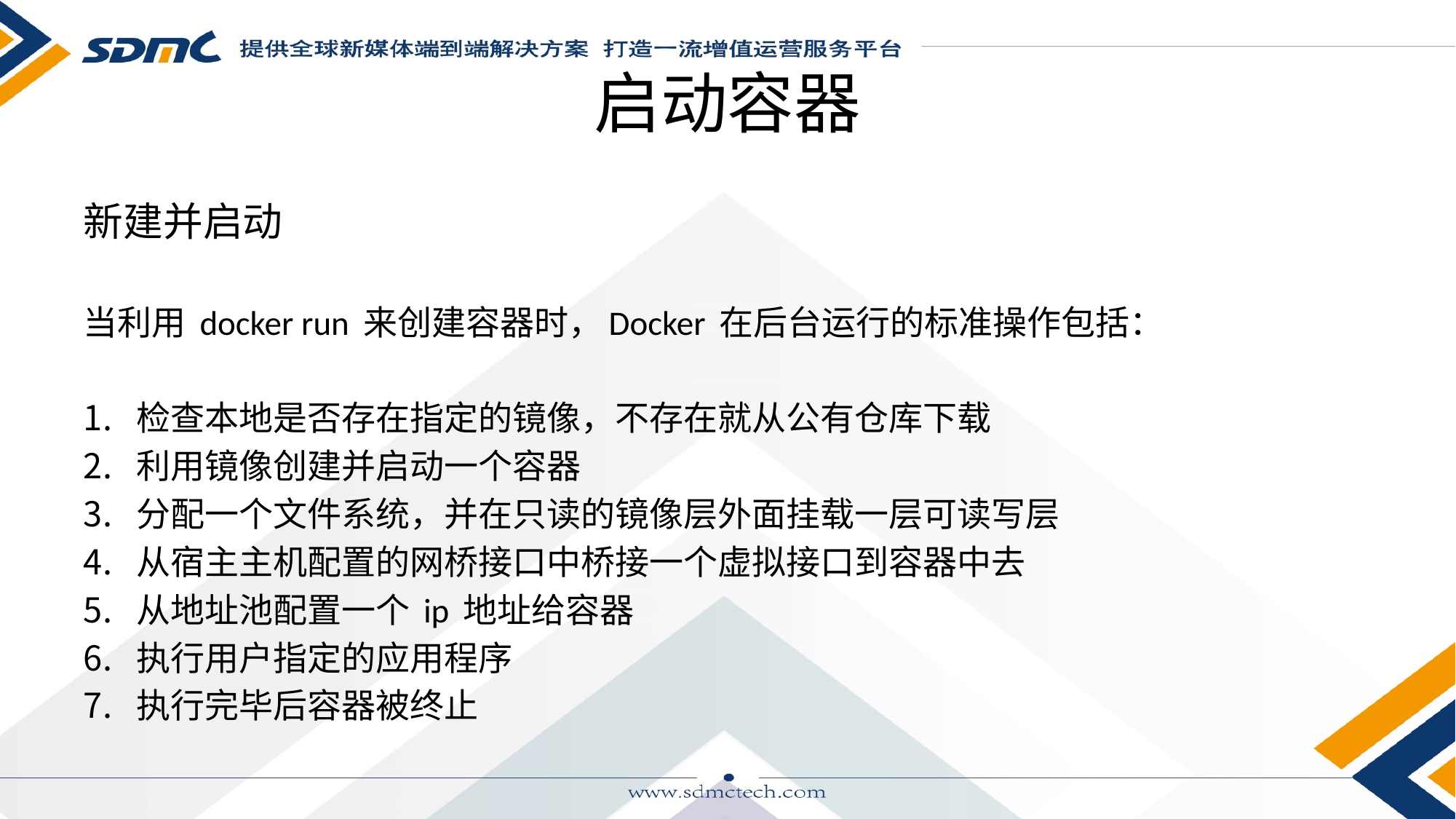

# 启动容器
新建并启动

当利用 docker run 来创建容器时，Docker 在后台运行的标准操作包括：

检查本地是否存在指定的镜像，不存在就从公有仓库下载
利用镜像创建并启动一个容器
分配一个文件系统，并在只读的镜像层外面挂载一层可读写层
从宿主主机配置的网桥接口中桥接一个虚拟接口到容器中去
从地址池配置一个 ip 地址给容器
执行用户指定的应用程序
执行完毕后容器被终止